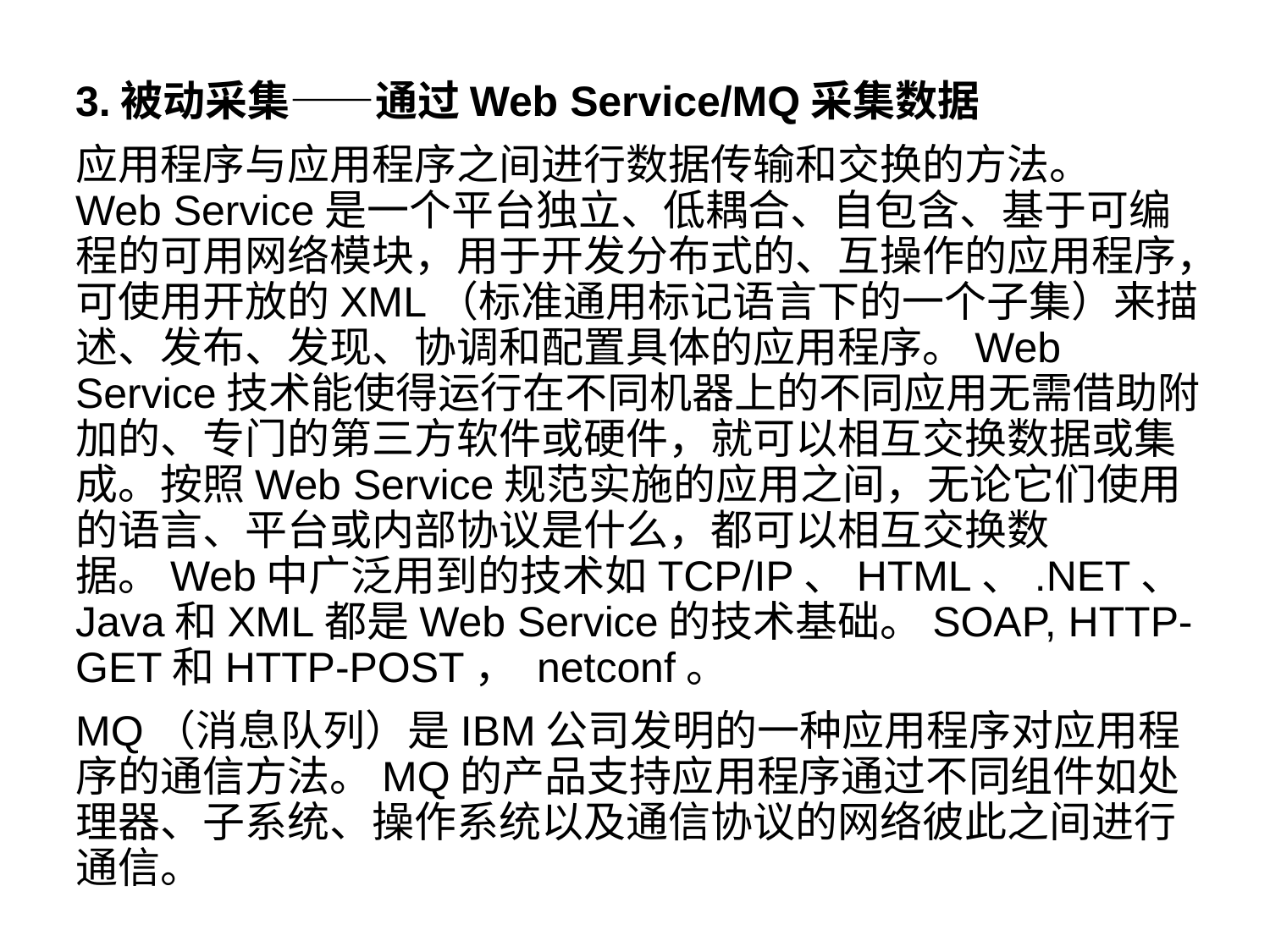

3.被动采集——通过Web Service/MQ采集数据
应用程序与应用程序之间进行数据传输和交换的方法。
Web Service是一个平台独立、低耦合、自包含、基于可编程的可用网络模块，用于开发分布式的、互操作的应用程序，可使用开放的XML（标准通用标记语言下的一个子集）来描述、发布、发现、协调和配置具体的应用程序。Web Service技术能使得运行在不同机器上的不同应用无需借助附加的、专门的第三方软件或硬件，就可以相互交换数据或集成。按照Web Service规范实施的应用之间，无论它们使用的语言、平台或内部协议是什么，都可以相互交换数据。Web中广泛用到的技术如TCP/IP、HTML、.NET、Java和XML都是Web Service的技术基础。SOAP, HTTP-GET和HTTP-POST， netconf。
MQ（消息队列）是IBM公司发明的一种应用程序对应用程序的通信方法。MQ的产品支持应用程序通过不同组件如处理器、子系统、操作系统以及通信协议的网络彼此之间进行通信。